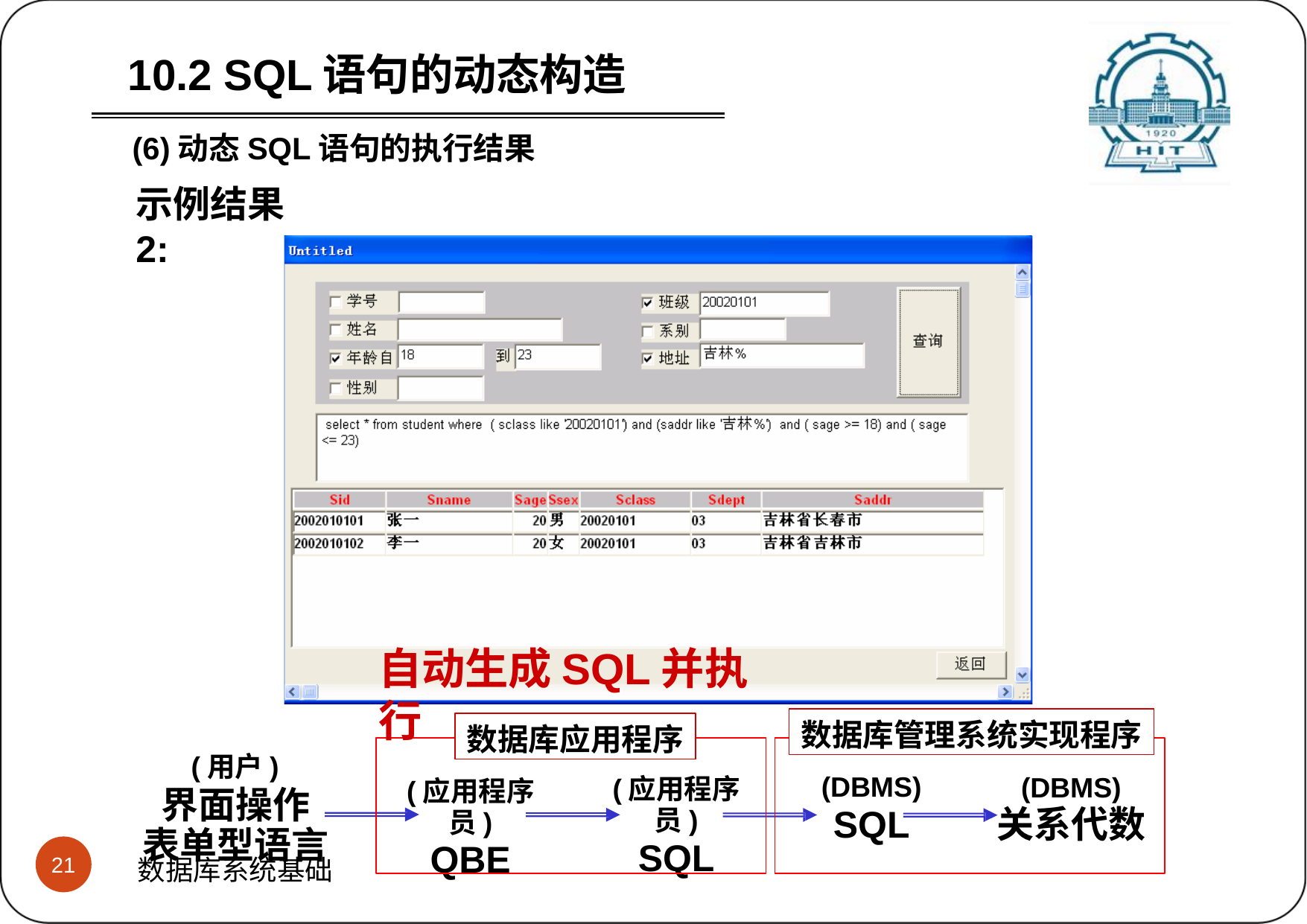

# 10.2 SQL语句的动态构造
 (6)动态SQL语句的执行结果
示例结果2:

自动生成SQL并执行

数据库管理系统实现程序
数据库应用程序

(用户)
界面操作 表单型语言
(DBMS)
SQL
(DBMS)
关系代数
(应用程序员)
SQL
(应用程序员)
QBE